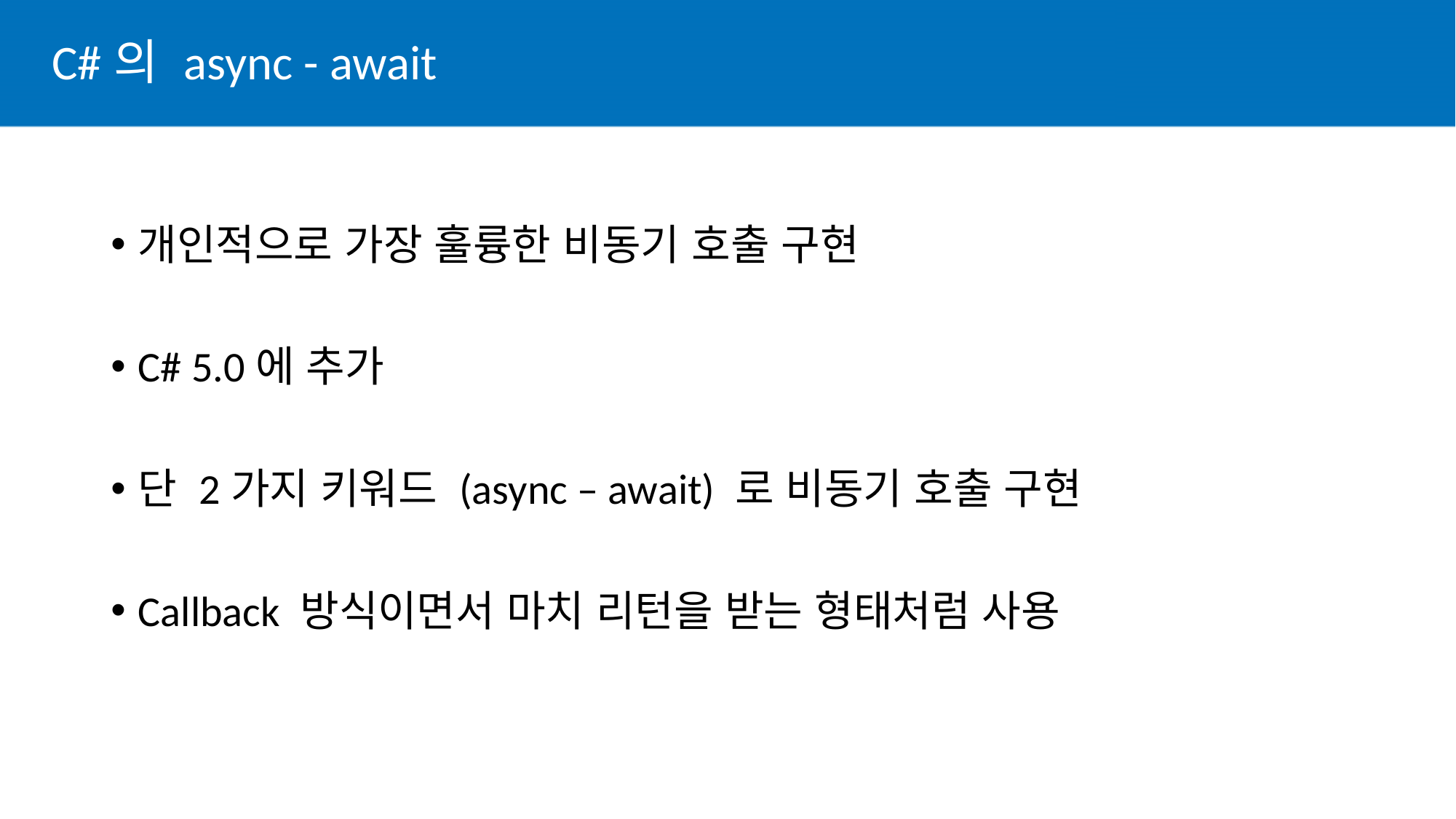

# C#의 async - await
개인적으로 가장 훌륭한 비동기 호출 구현

C# 5.0에 추가

단 2가지 키워드 (async – await) 로 비동기 호출 구현

Callback 방식이면서 마치 리턴을 받는 형태처럼 사용